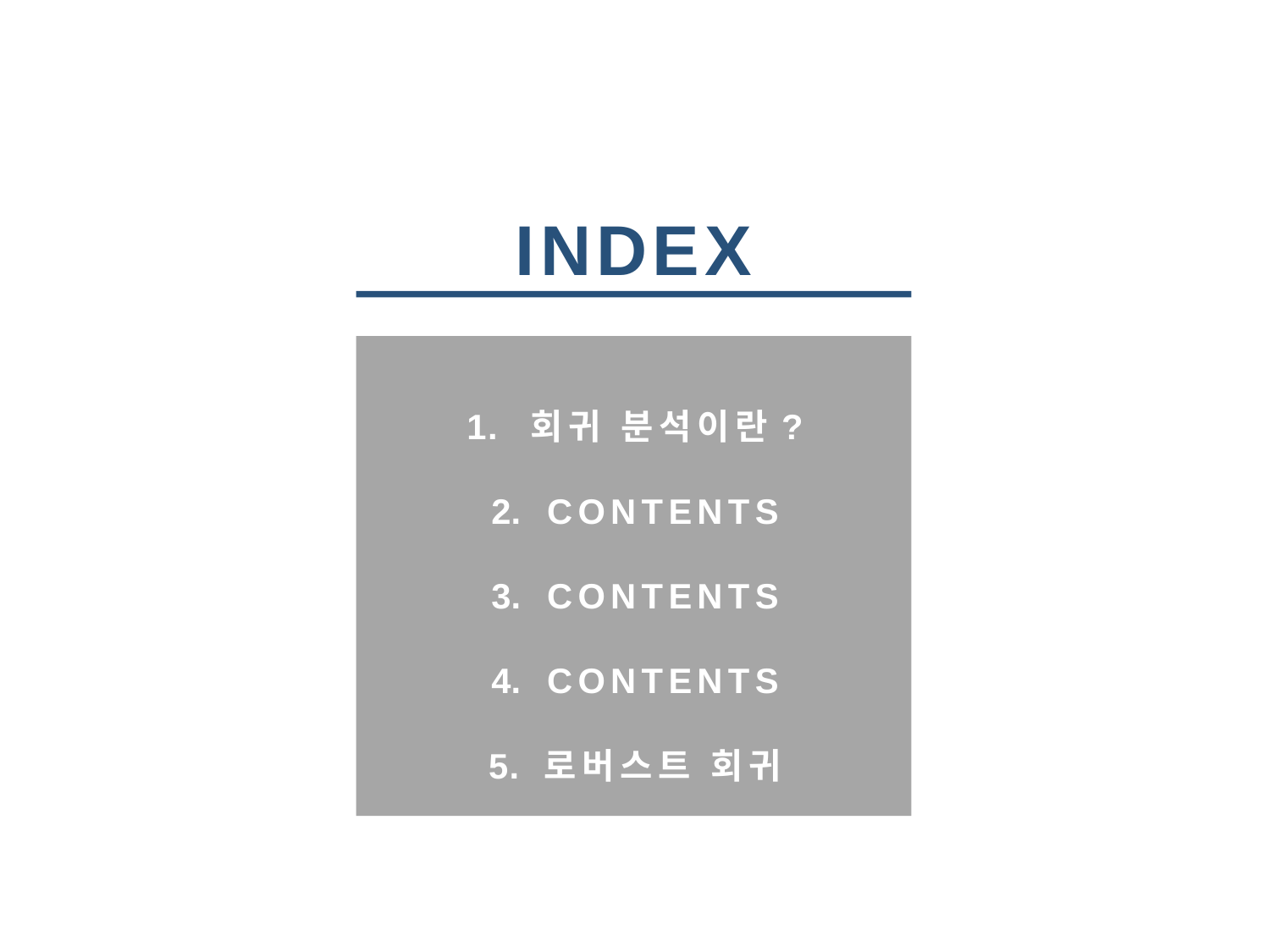

INDEX

회귀 분석이란?
CONTENTS
CONTENTS
CONTENTS
로버스트 회귀